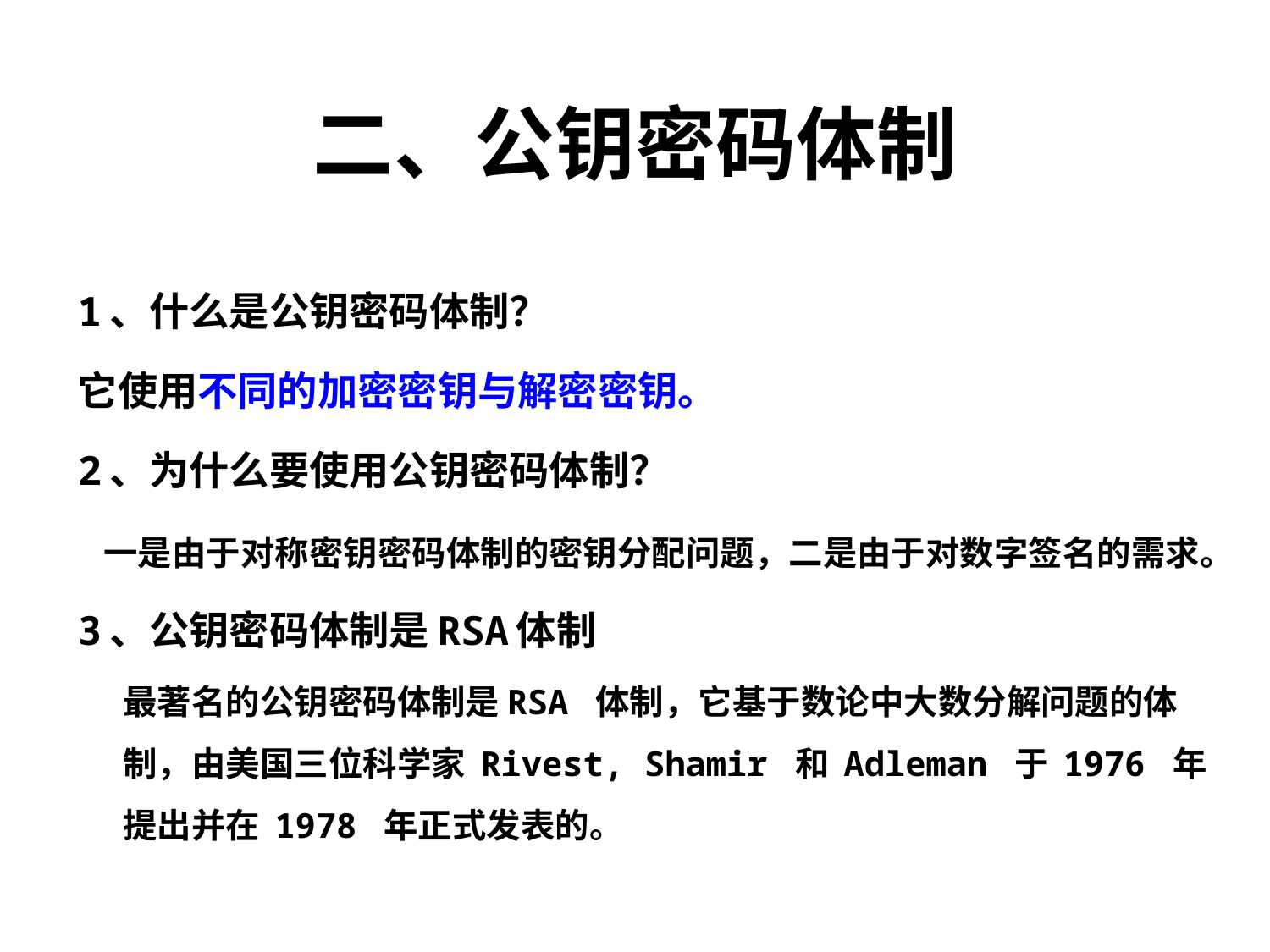

# 二、公钥密码体制
1、什么是公钥密码体制？
它使用不同的加密密钥与解密密钥。
2、为什么要使用公钥密码体制？
  一是由于对称密钥密码体制的密钥分配问题，二是由于对数字签名的需求。
3、公钥密码体制是RSA体制
	最著名的公钥密码体制是RSA 体制，它基于数论中大数分解问题的体制，由美国三位科学家 Rivest, Shamir 和 Adleman 于 1976 年提出并在 1978 年正式发表的。